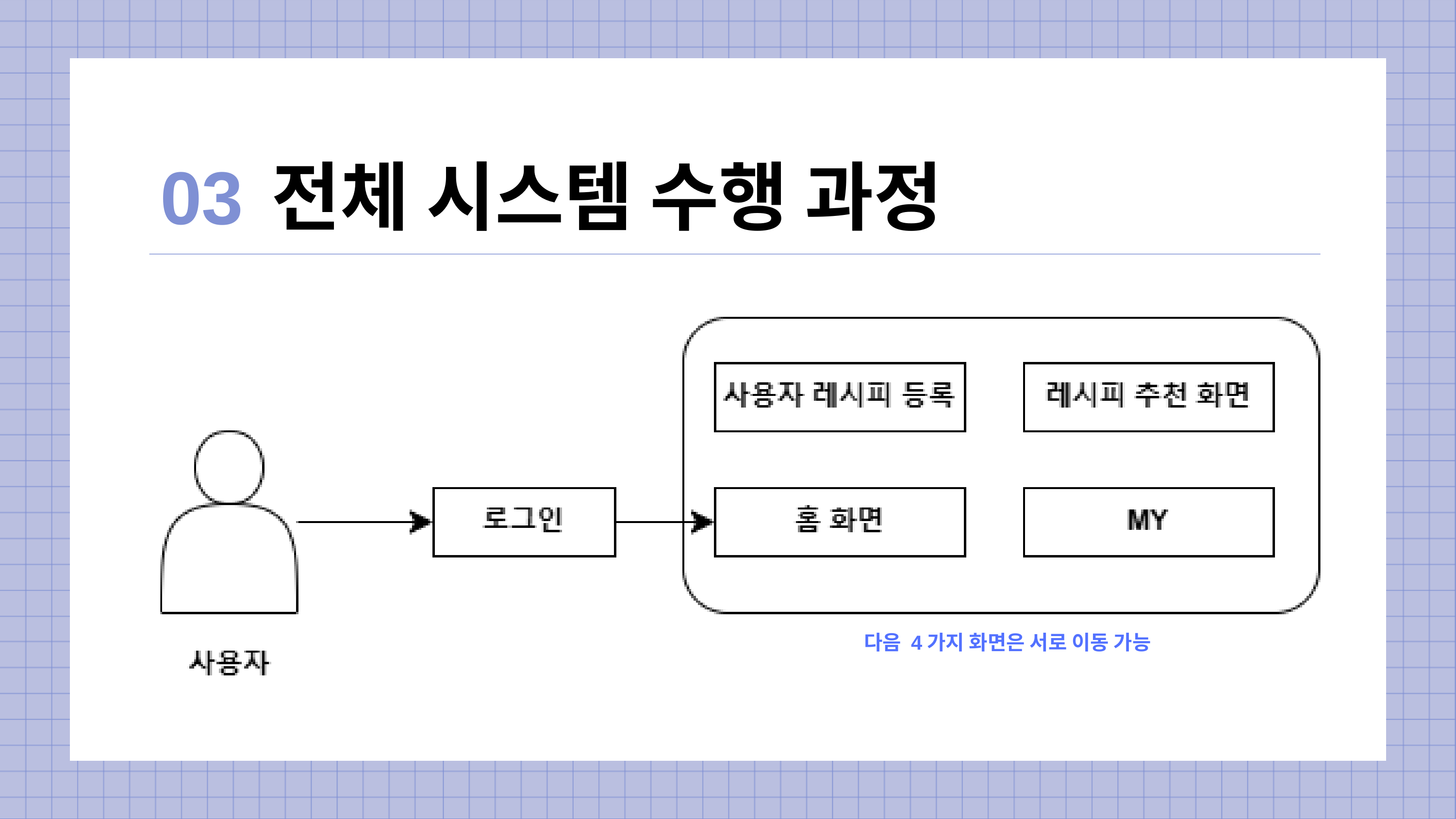

03
전체 시스템 수행 과정

다음 4가지 화면은 서로 이동 가능